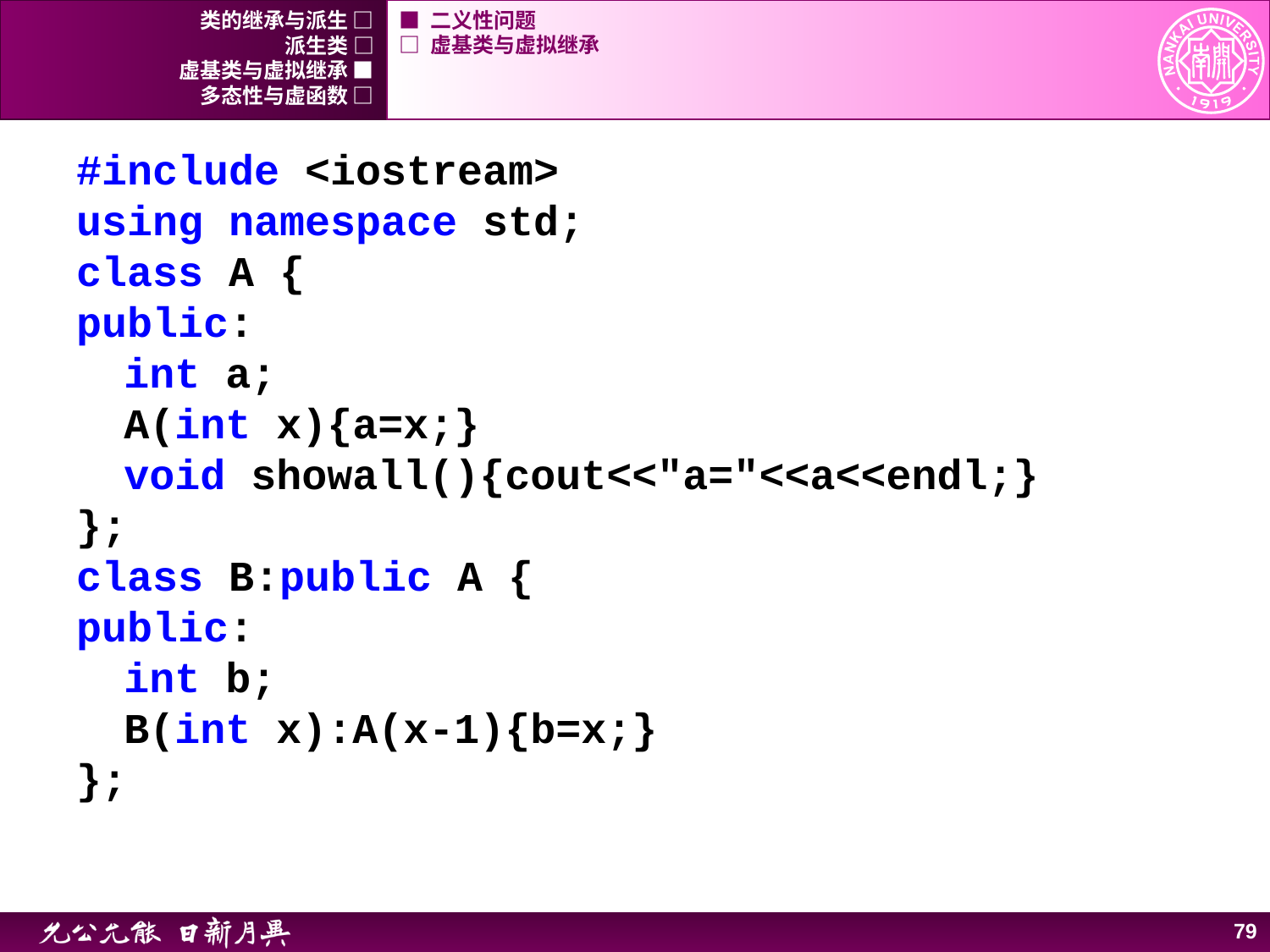

类的继承与派生 □
■ 二义性问题
派生类 □
□ 虚基类与虚拟继承
虚基类与虚拟继承 ■

多态性与虚函数 □

#include <iostream>
using namespace std;
class A {
public:
	int a;
	A(int x){a=x;}
	void showall(){cout<<"a="<<a<<endl;}
};
class B:public A {
public:
	int b;
	B(int x):A(x-1){b=x;}
};

79